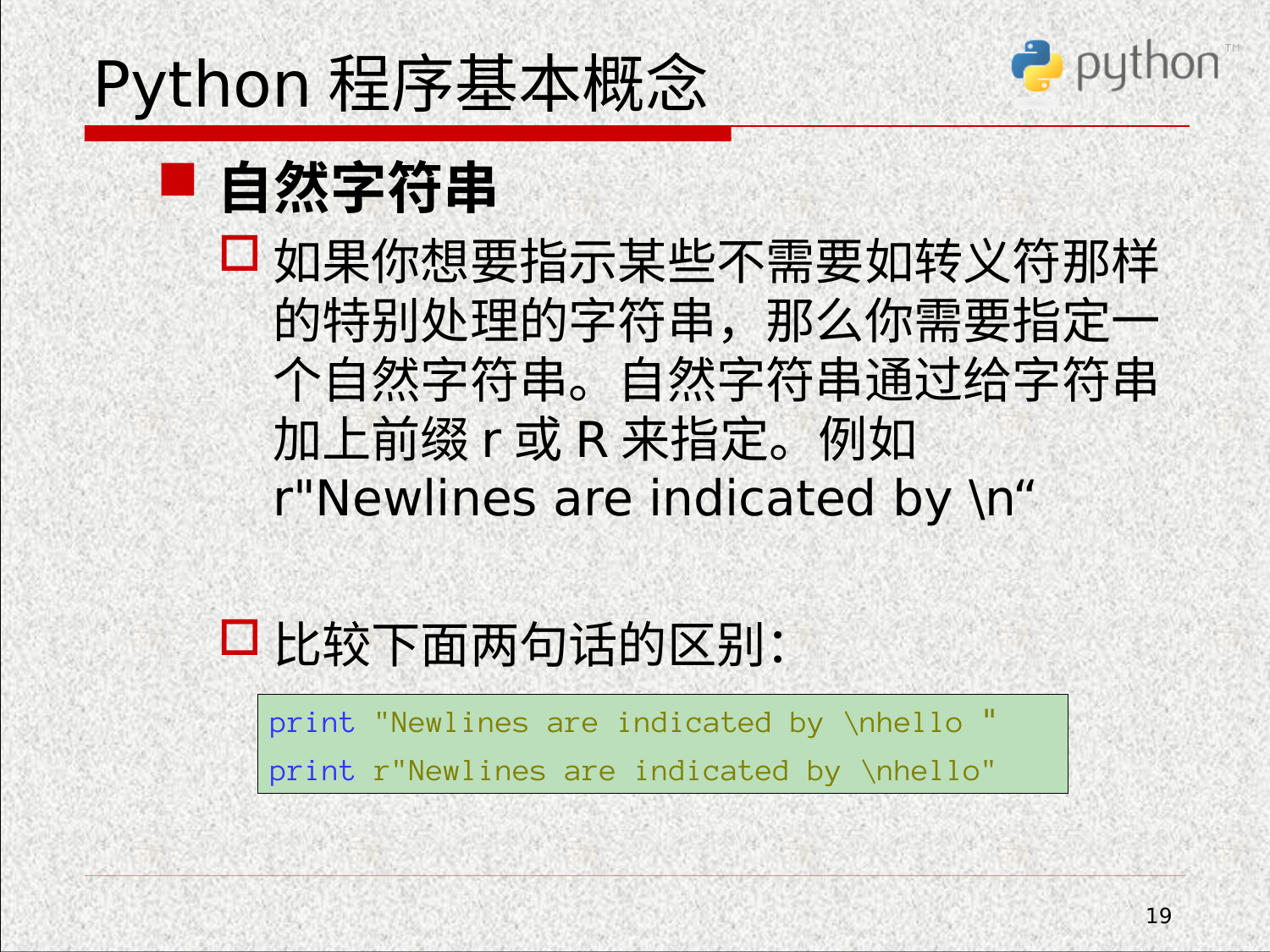

# Python程序基本概念
自然字符串
如果你想要指示某些不需要如转义符那样的特别处理的字符串，那么你需要指定一个自然字符串。自然字符串通过给字符串加上前缀r或R来指定。例如r"Newlines are indicated by \n“

比较下面两句话的区别：
print "Newlines are indicated by \nhello "
print r"Newlines are indicated by \nhello"
19